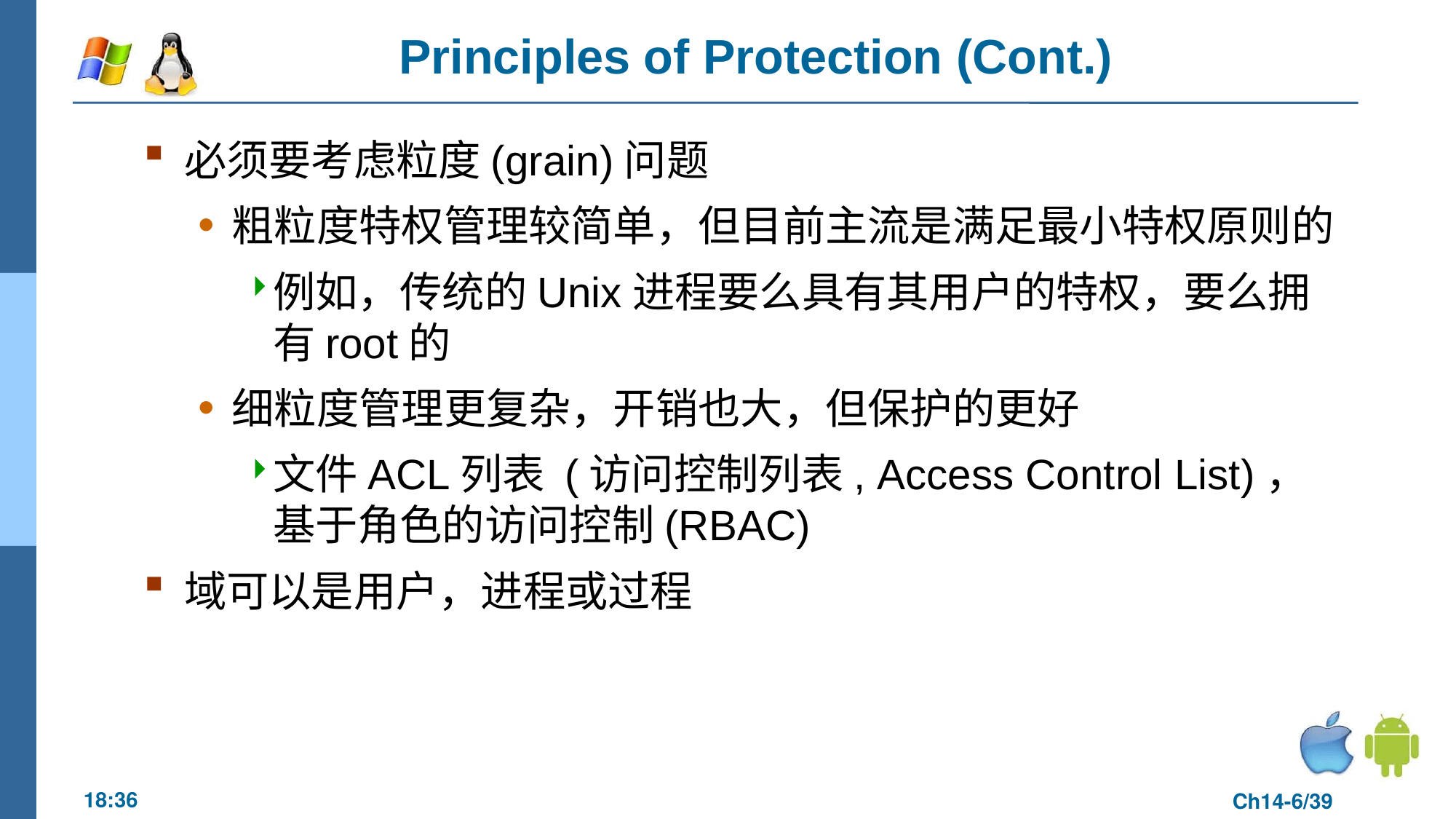

# Principles of Protection (Cont.)
必须要考虑粒度(grain)问题
粗粒度特权管理较简单，但目前主流是满足最小特权原则的
例如，传统的Unix进程要么具有其用户的特权，要么拥有root的
细粒度管理更复杂，开销也大，但保护的更好
文件ACL列表 (访问控制列表, Access Control List)，基于角色的访问控制(RBAC)
域可以是用户，进程或过程